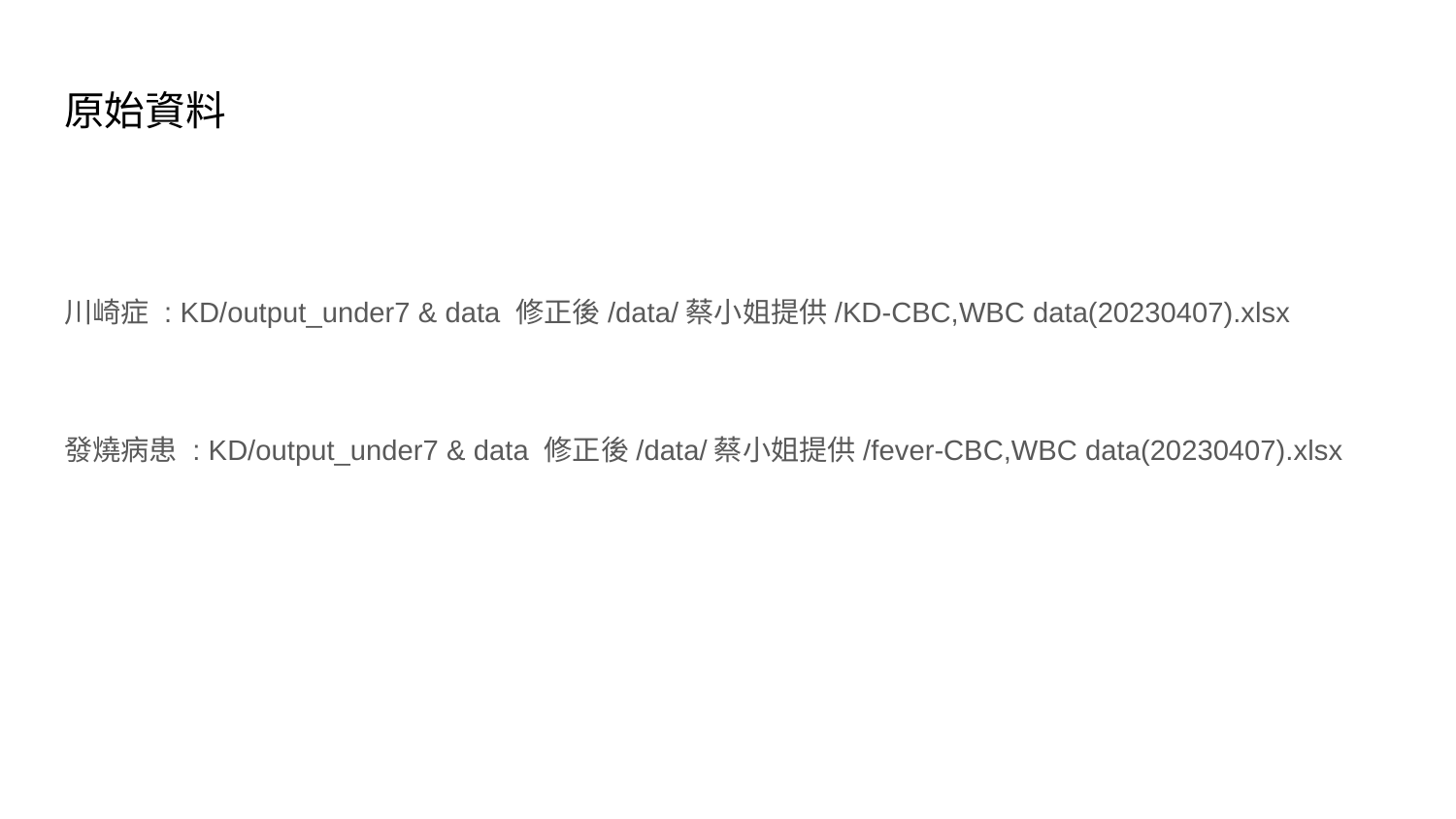

# 原始資料
川崎症 : KD/output_under7 & data 修正後/data/蔡小姐提供/KD-CBC,WBC data(20230407).xlsx

發燒病患 : KD/output_under7 & data 修正後/data/蔡小姐提供/fever-CBC,WBC data(20230407).xlsx